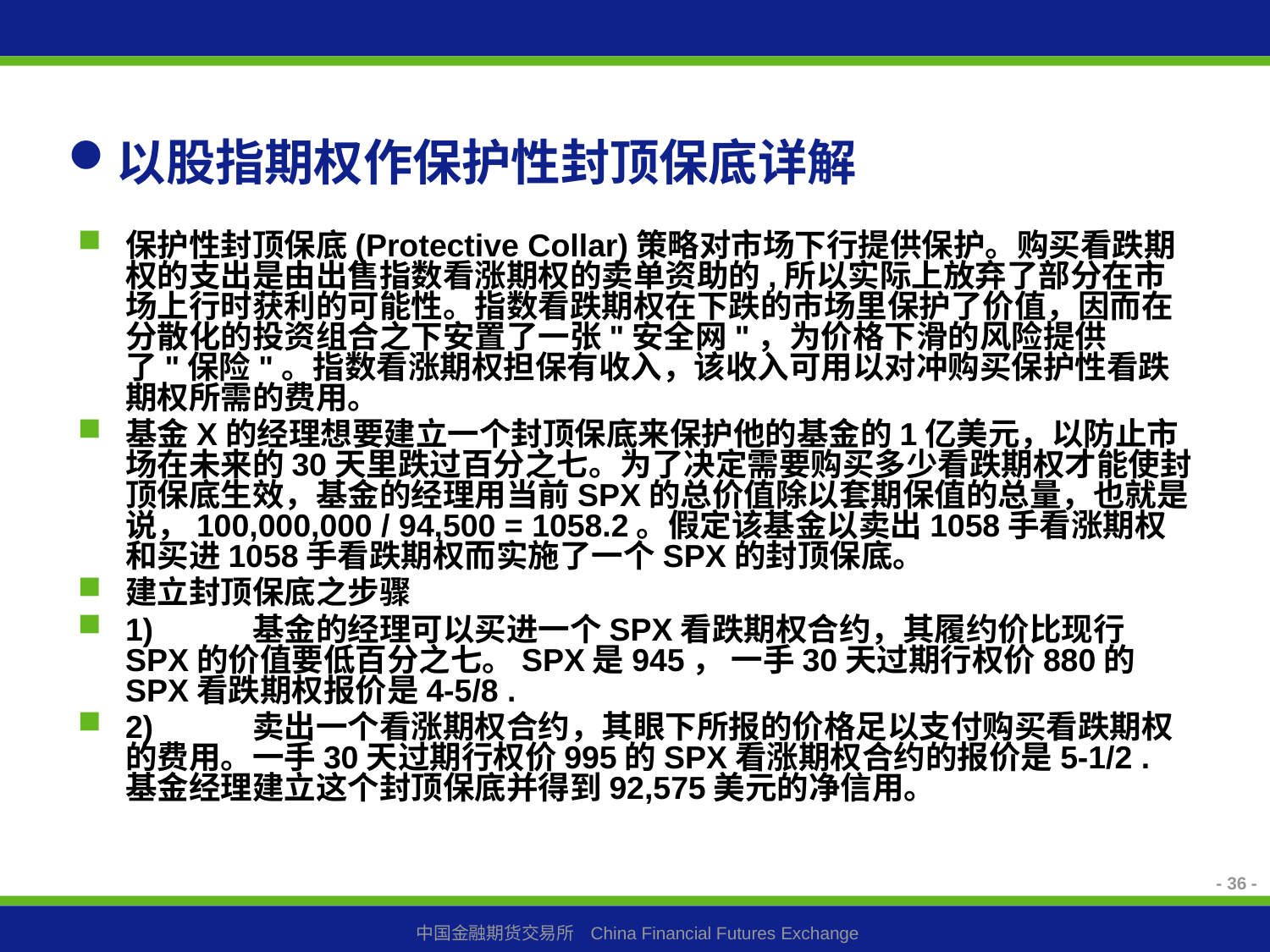

# 以股指期权作保护性封顶保底详解
保护性封顶保底(Protective Collar)策略对市场下行提供保护。购买看跌期权的支出是由出售指数看涨期权的卖单资助的,所以实际上放弃了部分在市场上行时获利的可能性。指数看跌期权在下跌的市场里保护了价值，因而在分散化的投资组合之下安置了一张"安全网"，为价格下滑的风险提供了"保险"。指数看涨期权担保有收入，该收入可用以对冲购买保护性看跌期权所需的费用。
基金X的经理想要建立一个封顶保底来保护他的基金的1亿美元，以防止市场在未来的30天里跌过百分之七。为了决定需要购买多少看跌期权才能使封顶保底生效，基金的经理用当前SPX的总价值除以套期保值的总量，也就是说，100,000,000 / 94,500 = 1058.2。假定该基金以卖出1058手看涨期权和买进1058手看跌期权而实施了一个SPX的封顶保底。
建立封顶保底之步骤
1)	基金的经理可以买进一个SPX看跌期权合约，其履约价比现行SPX的价值要低百分之七。SPX是945， 一手30天过期行权价880的SPX看跌期权报价是4-5/8 .
2)	卖出一个看涨期权合约，其眼下所报的价格足以支付购买看跌期权的费用。一手30天过期行权价995的SPX看涨期权合约的报价是5-1/2 . 基金经理建立这个封顶保底并得到92,575美元的净信用。
- 36 -